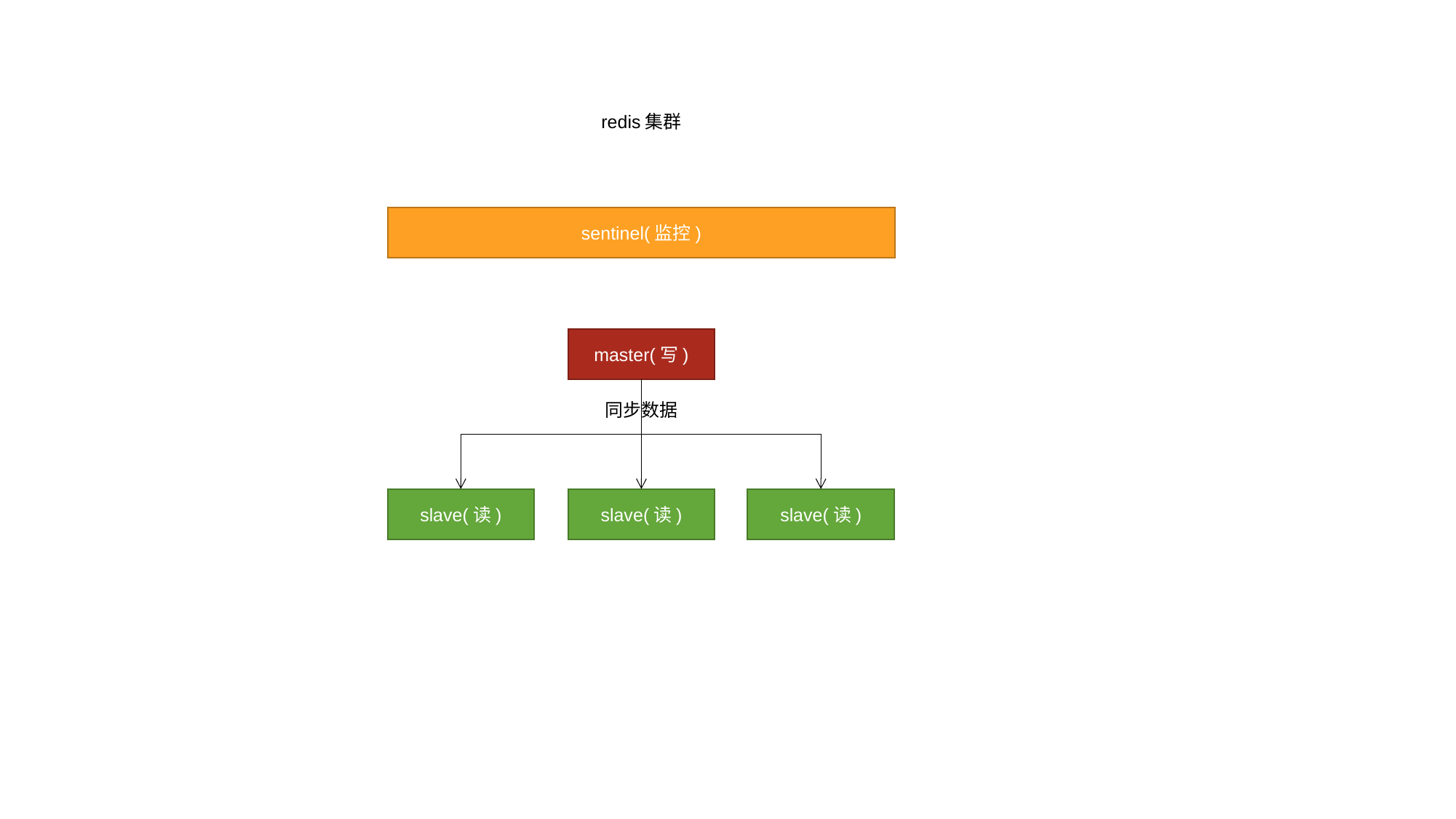

redis集群
sentinel(监控)
master(写)
同步数据
slave(读)
slave(读)
slave(读)